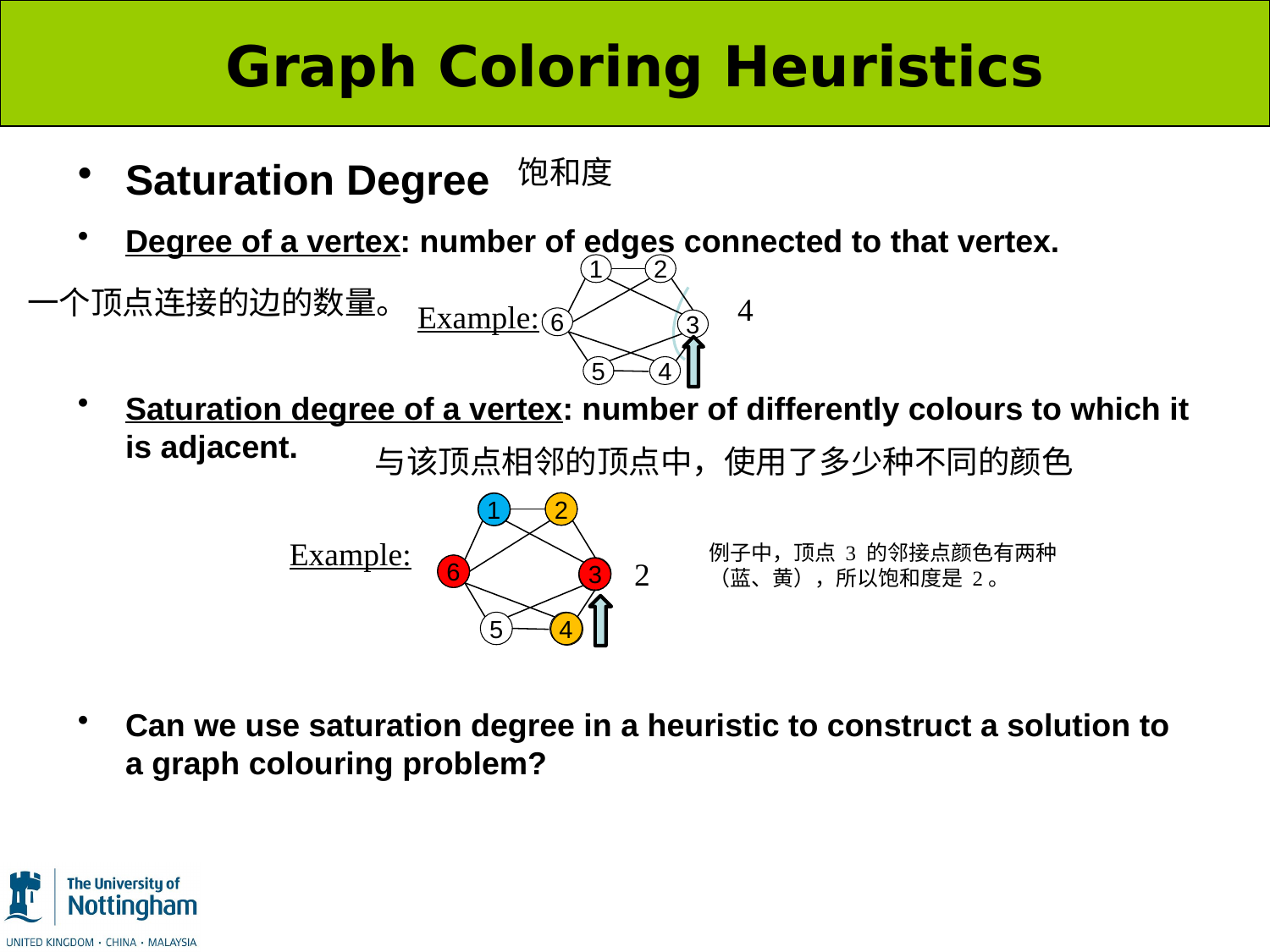

# Graph Coloring Heuristics
Saturation Degree
Degree of a vertex: number of edges connected to that vertex.

Saturation degree of a vertex: number of differently colours to which it is adjacent.

Can we use saturation degree in a heuristic to construct a solution to a graph colouring problem?
饱和度

4
Example:

1
2
6
3
5
4
一个顶点连接的边的数量。
与该顶点相邻的顶点中，使用了多少种不同的颜色

1
2

Example:
2

例子中，顶点 3 的邻接点颜色有两种（蓝、黄），所以饱和度是 2。

6
3

5
4